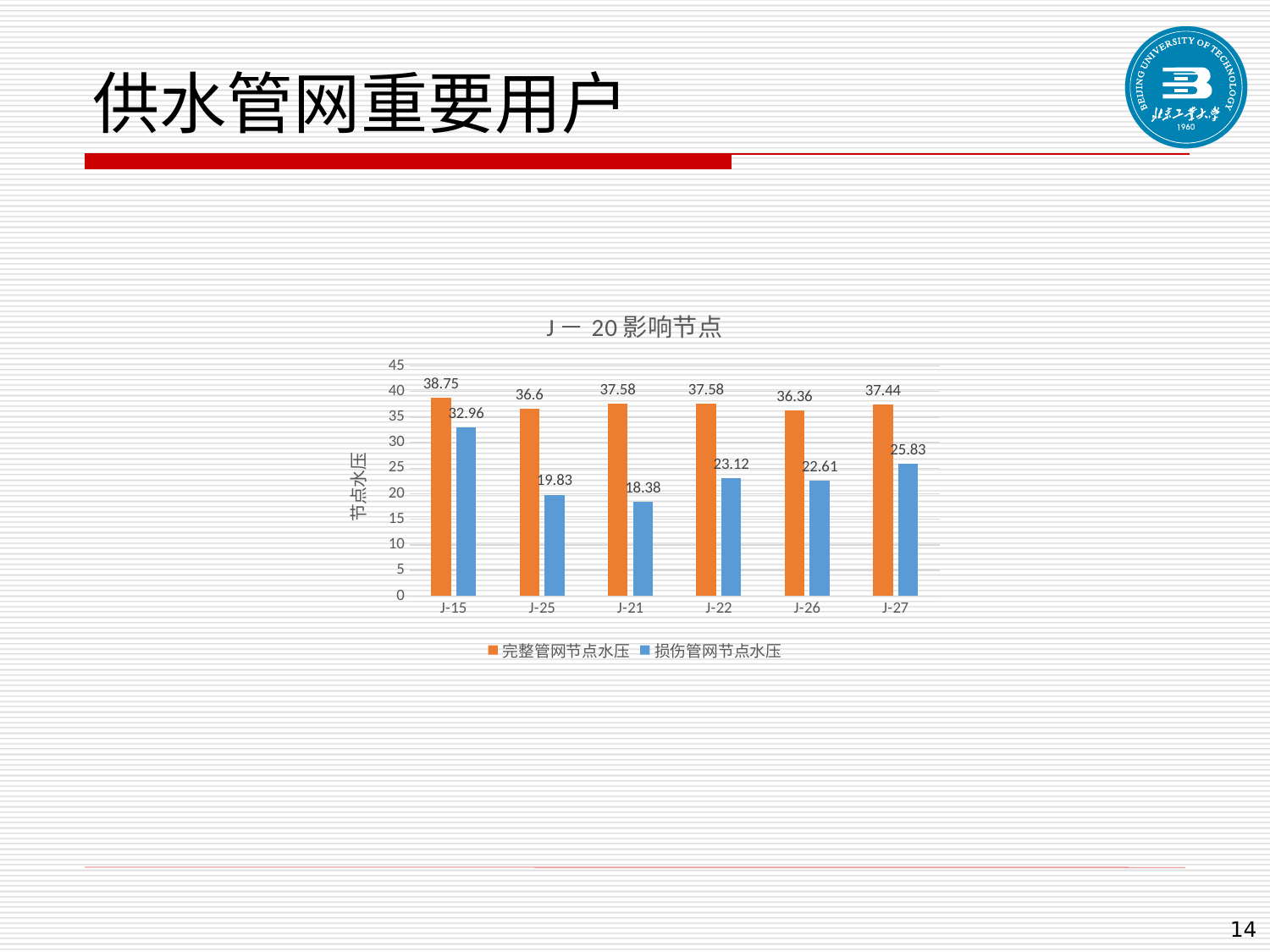

# 供水管网重要用户

### Chart: J－20影响节点

| Category |  |  |
|---|---|---|
| J-15 | 38.75 | 32.96 |
| J-25 | 36.6 | 19.829999999999995 |
| J-21 | 37.58 | 18.38 |
| J-22 | 37.58 | 23.12 |
| J-26 | 36.36 | 22.610000000000003 |
| J-27 | 37.44 | 25.830000000000002 |
14